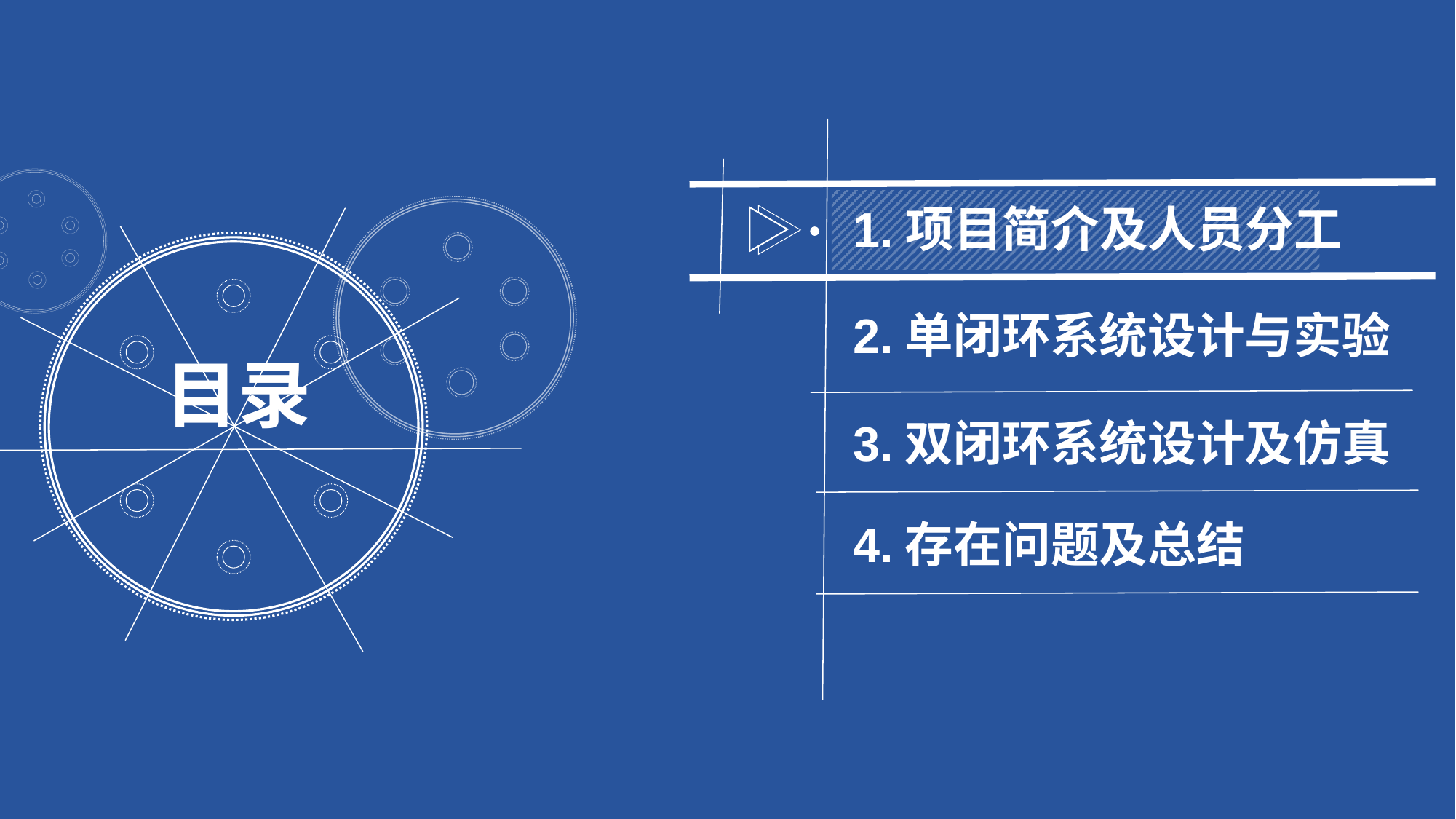

1.项目简介及人员分工

2.单闭环系统设计与实验
目录
3.双闭环系统设计及仿真
4.存在问题及总结